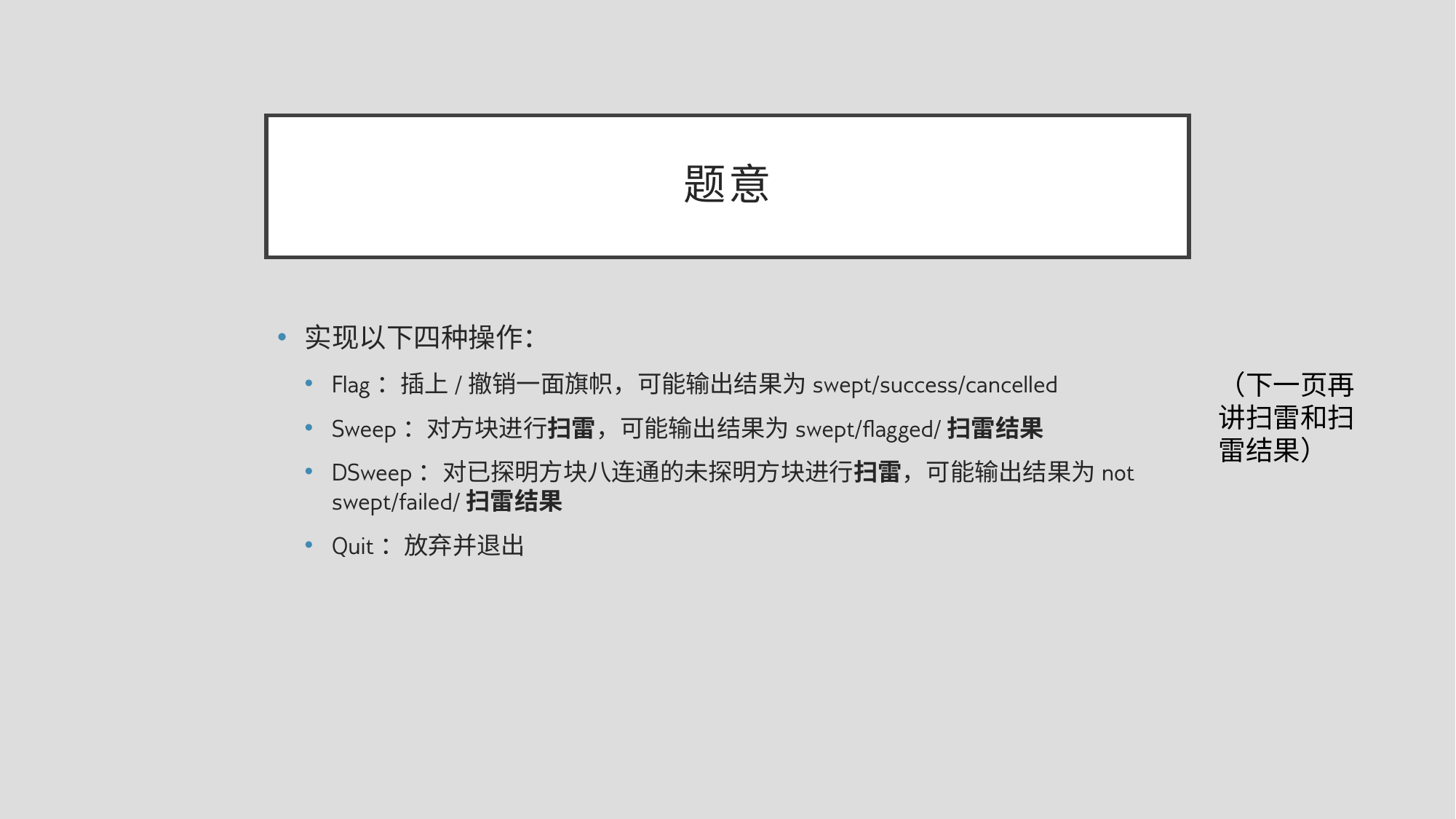

# 题意
实现以下四种操作：
Flag：插上/撤销一面旗帜，可能输出结果为swept/success/cancelled
Sweep：对方块进行扫雷，可能输出结果为swept/flagged/扫雷结果
DSweep：对已探明方块八连通的未探明方块进行扫雷，可能输出结果为not swept/failed/扫雷结果
Quit：放弃并退出
（下一页再讲扫雷和扫雷结果）